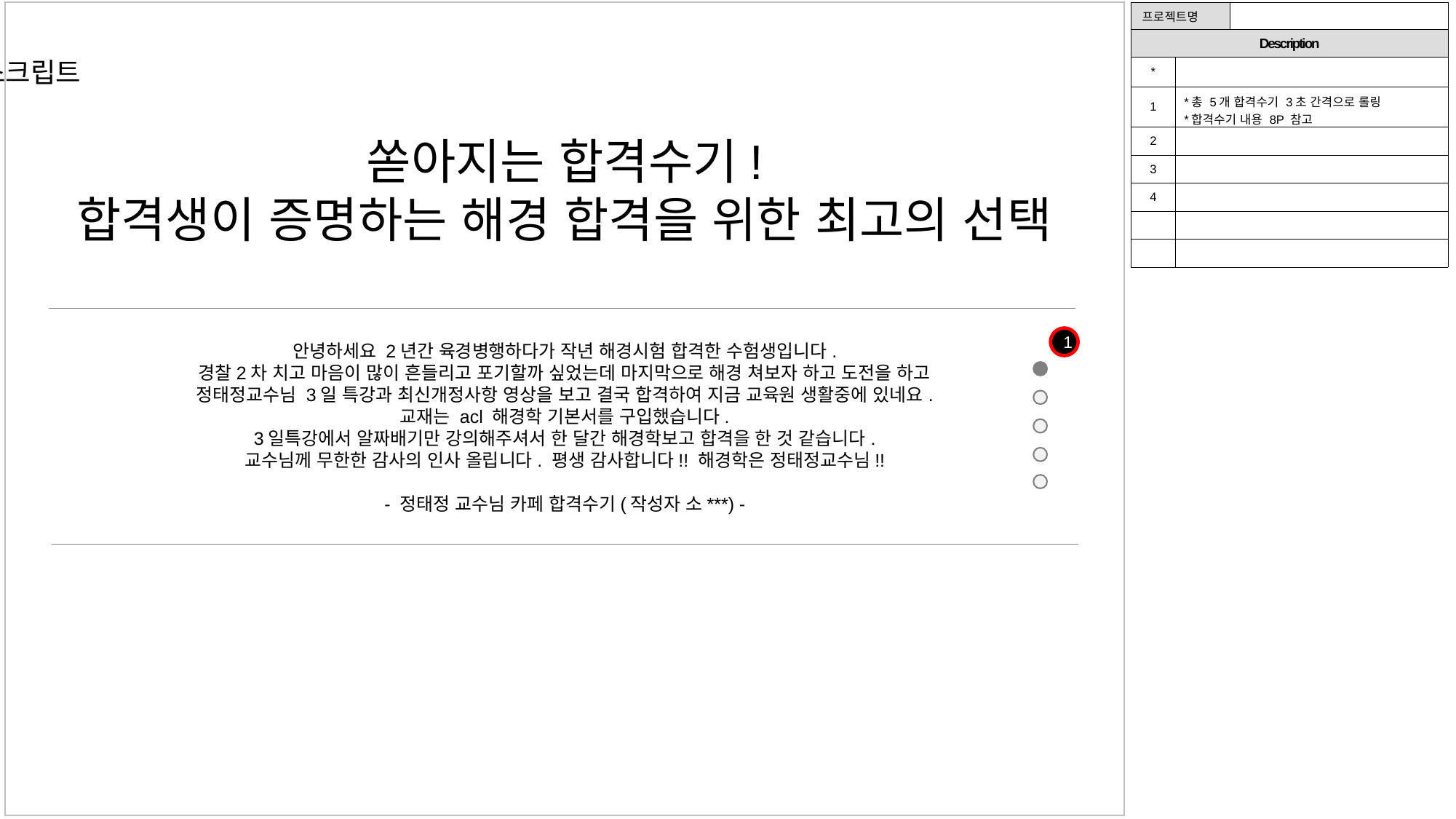

| 프로젝트명 |  |  |
| --- | --- | --- |
| Description |  |  |
| \* |  |  |
| 1 | \*총 5개 합격수기 3초 간격으로 롤링 \*합격수기 내용 8P 참고 |  |
| 2 |  |  |
| 3 |  |  |
| 4 |  |  |
|  |  |  |
|  |  |  |
Section5
슬라이드 스크립트
쏟아지는 합격수기!
합격생이 증명하는 해경 합격을 위한 최고의 선택
안녕하세요 2년간 육경병행하다가 작년 해경시험 합격한 수험생입니다.
경찰2차 치고 마음이 많이 흔들리고 포기할까 싶었는데 마지막으로 해경 쳐보자 하고 도전을 하고
정태정교수님 3일 특강과 최신개정사항 영상을 보고 결국 합격하여 지금 교육원 생활중에 있네요.
교재는 acl 해경학 기본서를 구입했습니다.​
3일특강에서 알짜배기만 강의해주셔서 한 달간 해경학보고 합격을 한 것 같습니다.
교수님께 무한한 감사의 인사 올립니다. 평생 감사합니다!! 해경학은 정태정교수님!!

- 정태정 교수님 카페 합격수기(작성자 소***) -
1